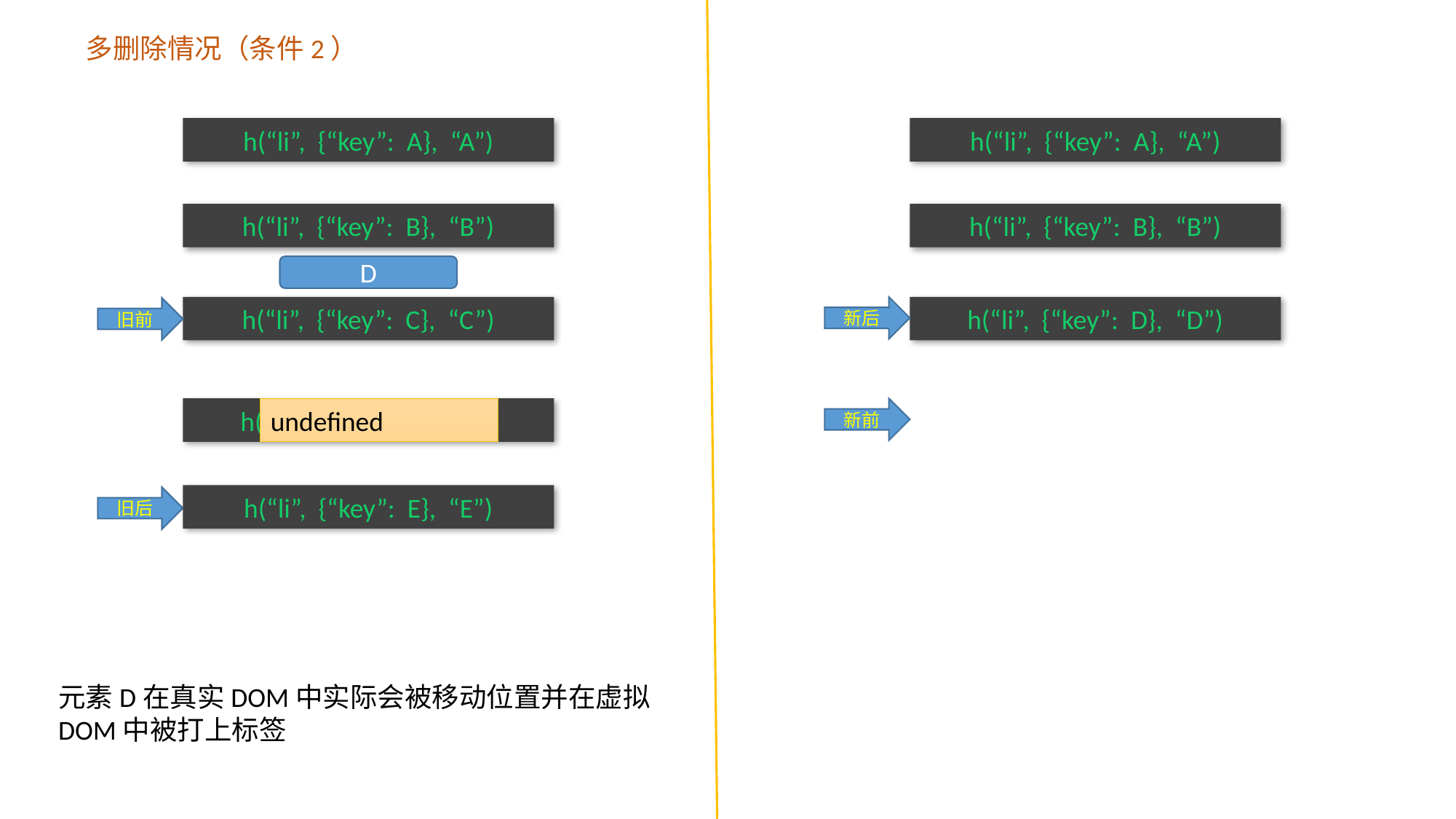

多删除情况（条件2）
h(“li”,  {“key”:  A},  “A”)
h(“li”,  {“key”:  A},  “A”)
h(“li”,  {“key”:  B},  “B”)
h(“li”,  {“key”:  B},  “B”)
D
h(“li”,  {“key”:  C},  “C”)
新后
h(“li”,  {“key”:  D},  “D”)
旧前
h(“li”,  {“key”:  D},  “D”)
undefined
新前
h(“li”,  {“key”:  E},  “E”)
旧后
元素D在真实DOM中实际会被移动位置并在虚拟DOM中被打上标签